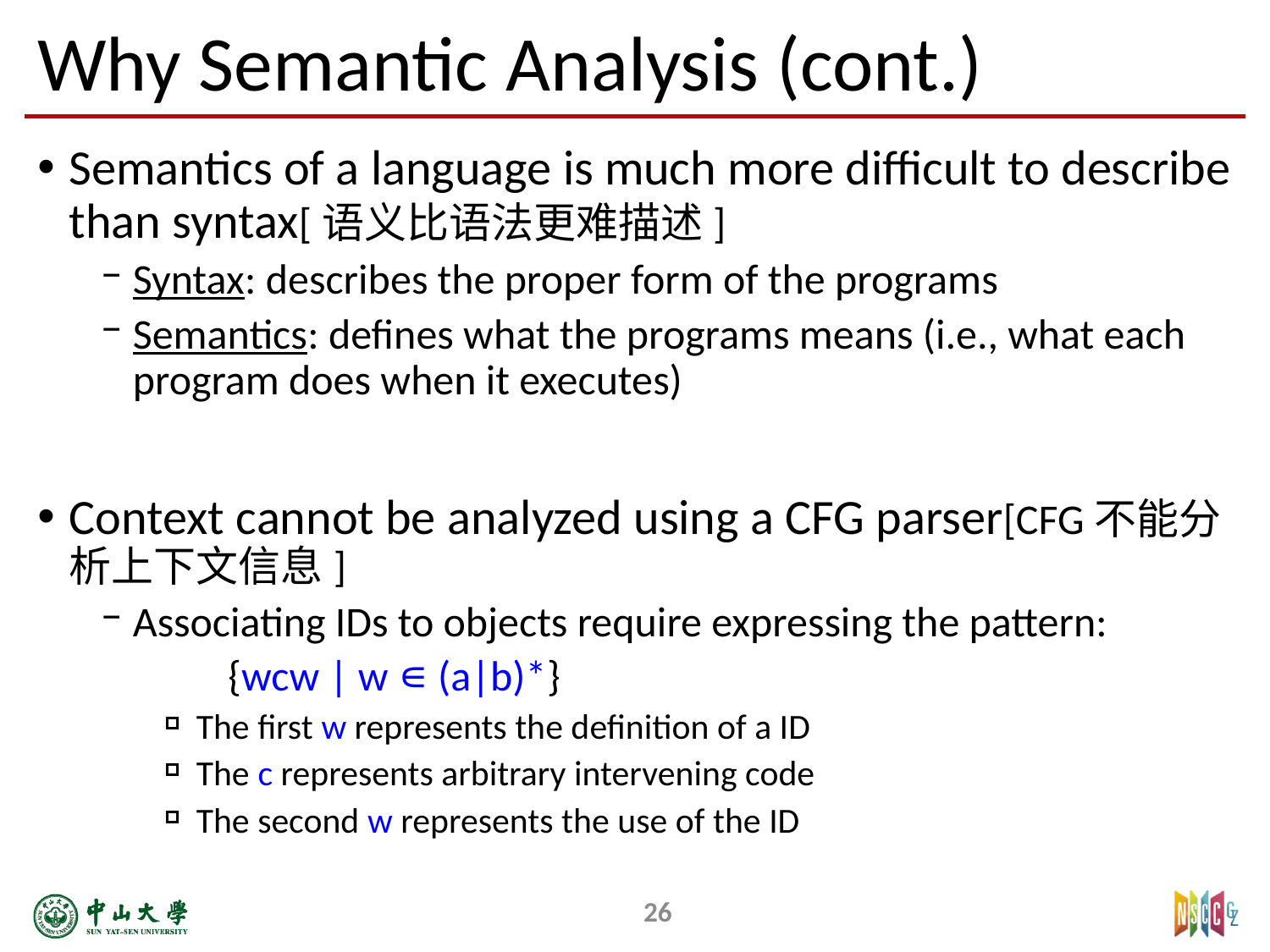

# Why Semantic Analysis (cont.)
Semantics of a language is much more difficult to describe than syntax[语义比语法更难描述]
Syntax: describes the proper form of the programs
Semantics: defines what the programs means (i.e., what each program does when it executes)

Context cannot be analyzed using a CFG parser[CFG不能分析上下文信息]
Associating IDs to objects require expressing the pattern:
	{wcw | w ∊ (a|b)*}
The first w represents the definition of a ID
The c represents arbitrary intervening code
The second w represents the use of the ID

26